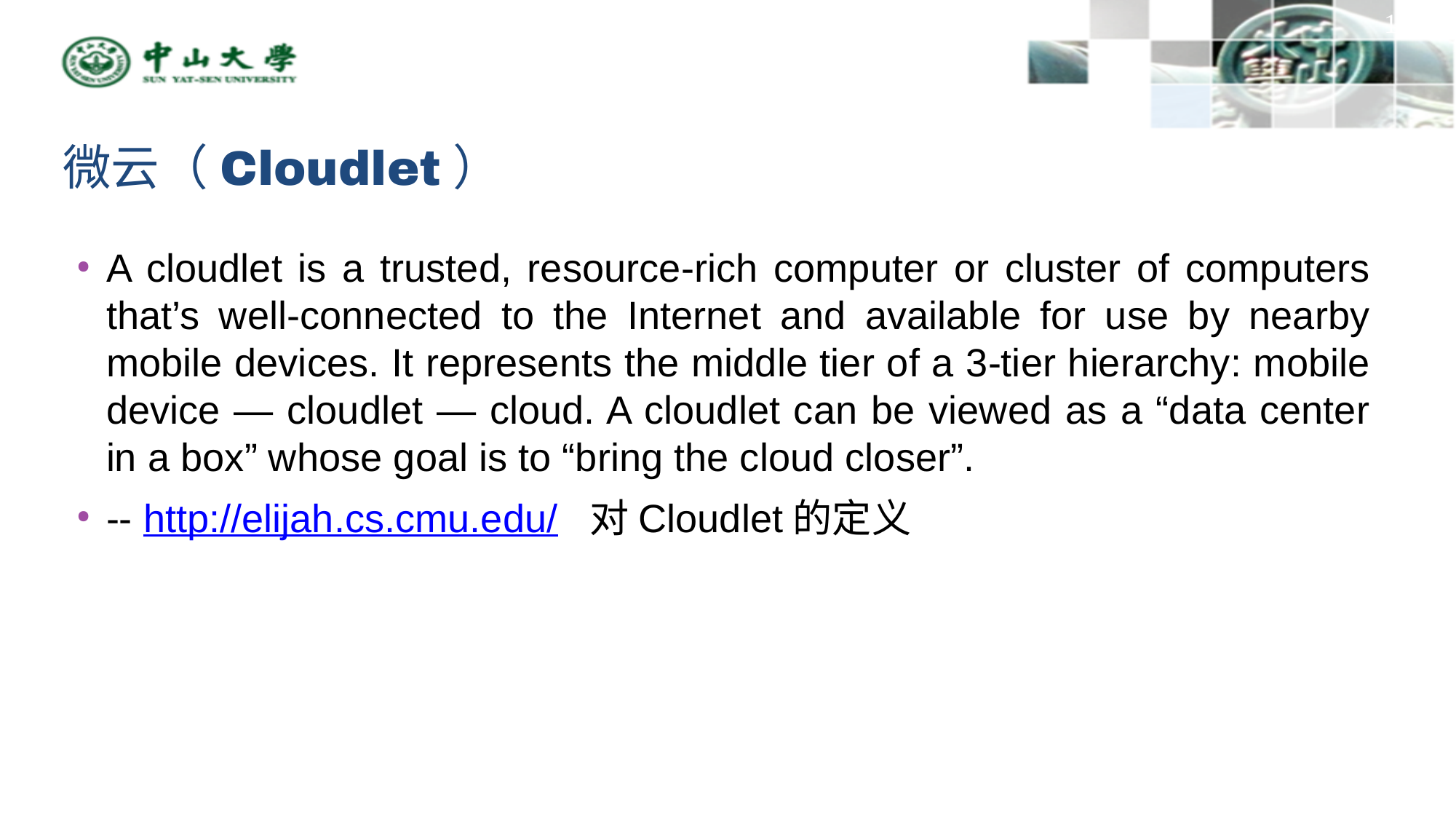

13
# 微云（Cloudlet）
A cloudlet is a trusted, resource-rich computer or cluster of computers that’s well-connected to the Internet and available for use by nearby mobile devices. It represents the middle tier of a 3-tier hierarchy: mobile device — cloudlet — cloud. A cloudlet can be viewed as a “data center in a box” whose goal is to “bring the cloud closer”.
-- http://elijah.cs.cmu.edu/  对Cloudlet的定义